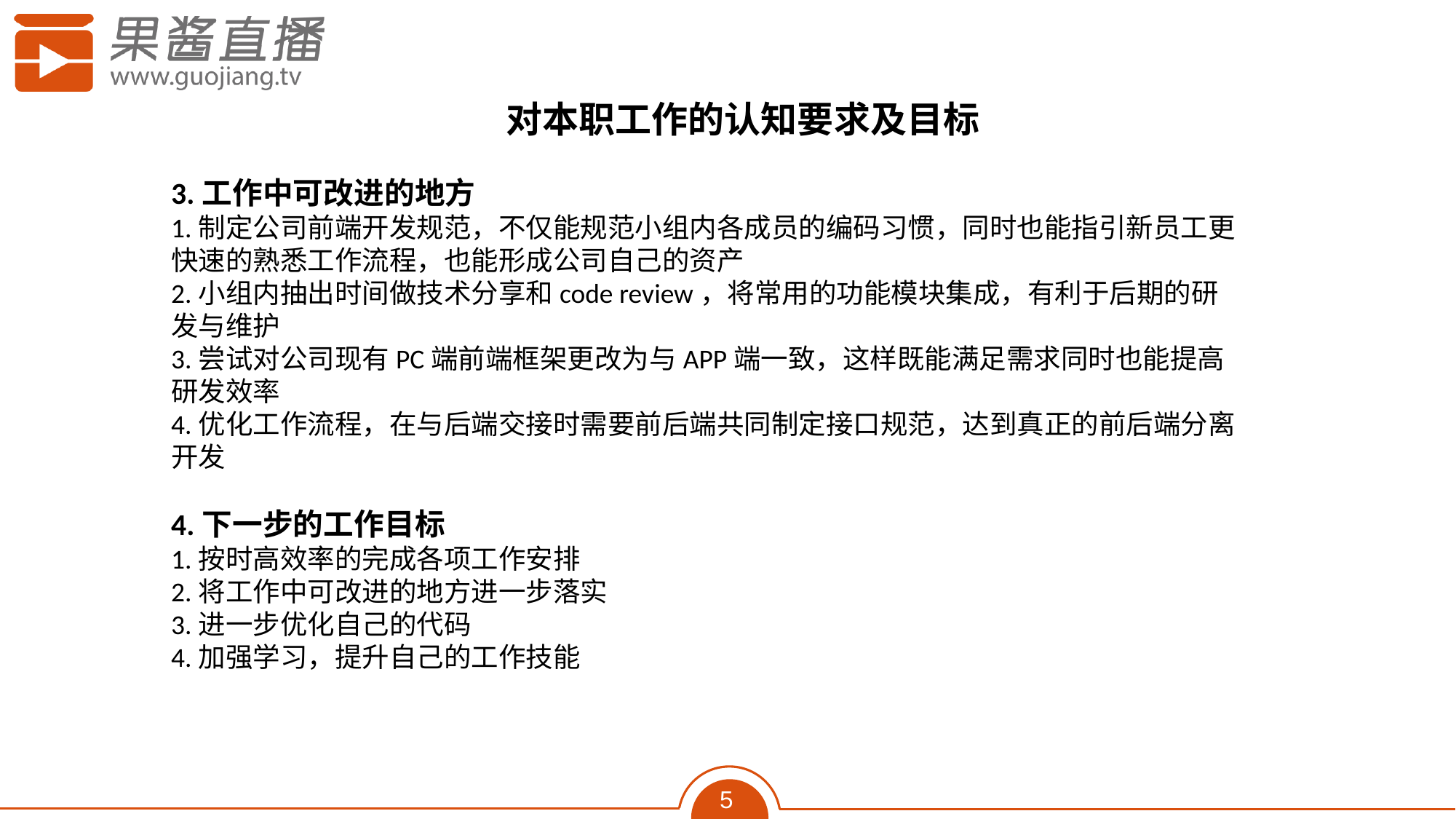

对本职工作的认知要求及目标
3.工作中可改进的地方
1.制定公司前端开发规范，不仅能规范小组内各成员的编码习惯，同时也能指引新员工更快速的熟悉工作流程，也能形成公司自己的资产
2.小组内抽出时间做技术分享和code review，将常用的功能模块集成，有利于后期的研发与维护
3.尝试对公司现有PC端前端框架更改为与APP端一致，这样既能满足需求同时也能提高研发效率
4.优化工作流程，在与后端交接时需要前后端共同制定接口规范，达到真正的前后端分离开发

4.下一步的工作目标
1.按时高效率的完成各项工作安排
2.将工作中可改进的地方进一步落实
3.进一步优化自己的代码
4.加强学习，提升自己的工作技能